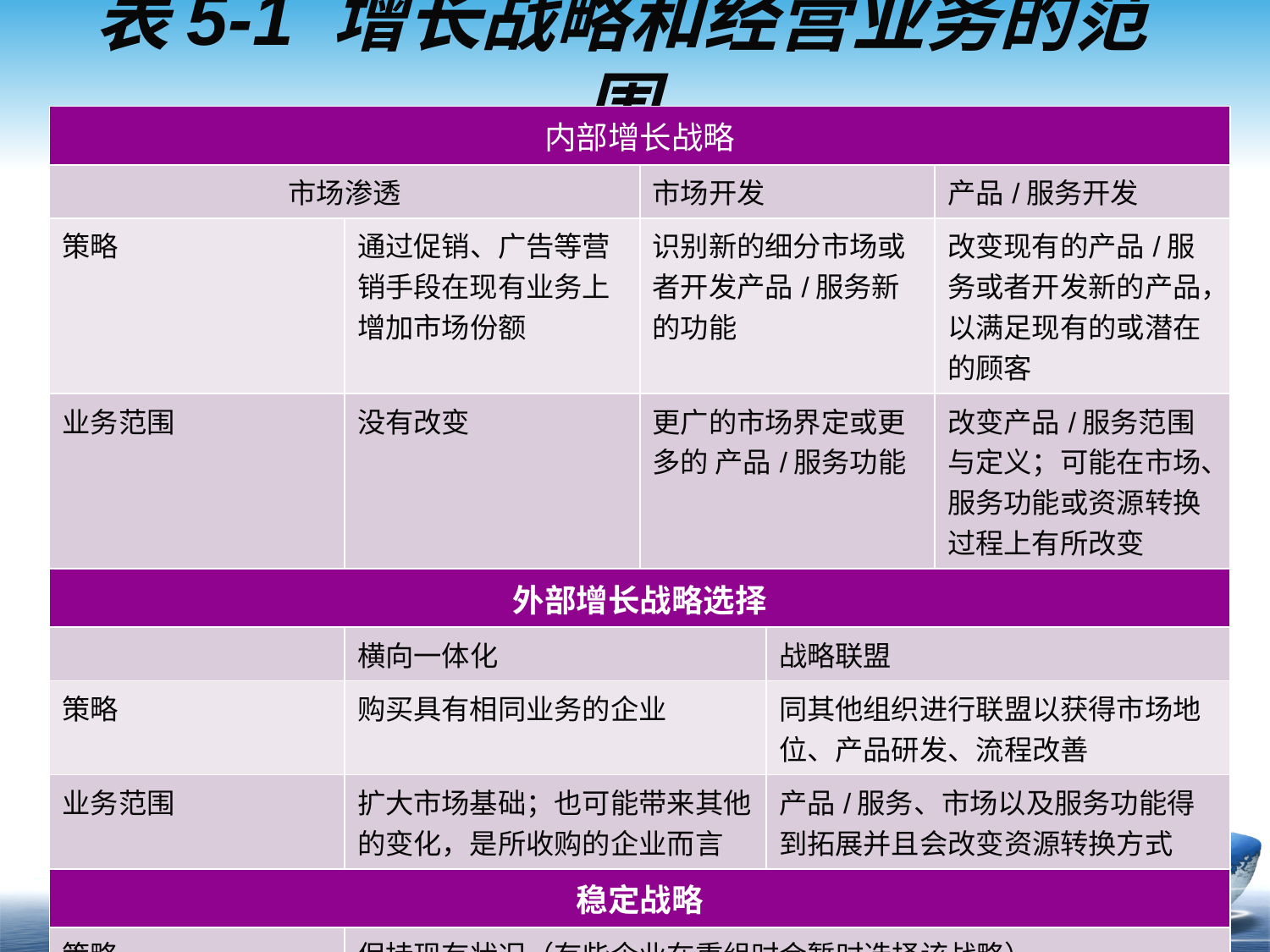

# 表5-1 增长战略和经营业务的范围
| 内部增长战略 |  |  |  |  |
| --- | --- | --- | --- | --- |
| 市场渗透 |  | 市场开发 |  | 产品/服务开发 |
| 策略 | 通过促销、广告等营销手段在现有业务上增加市场份额 | 识别新的细分市场或者开发产品/服务新的功能 |  | 改变现有的产品/服务或者开发新的产品，以满足现有的或潜在的顾客 |
| 业务范围 | 没有改变 | 更广的市场界定或更多的 产品/服务功能 |  | 改变产品/服务范围与定义；可能在市场、服务功能或资源转换过程上有所改变 |
| 外部增长战略选择 |  |  |  |  |
|  | 横向一体化 |  | 战略联盟 |  |
| 策略 | 购买具有相同业务的企业 |  | 同其他组织进行联盟以获得市场地位、产品研发、流程改善 |  |
| 业务范围 | 扩大市场基础；也可能带来其他的变化，是所收购的企业而言 |  | 产品/服务、市场以及服务功能得到拓展并且会改变资源转换方式 |  |
| 稳定战略 |  |  |  |  |
| 策略 | 保持现有状况（有些企业在重组时会暂时选择该战略） |  |  |  |
| 业务范围 | 没有变化 |  |  |  |